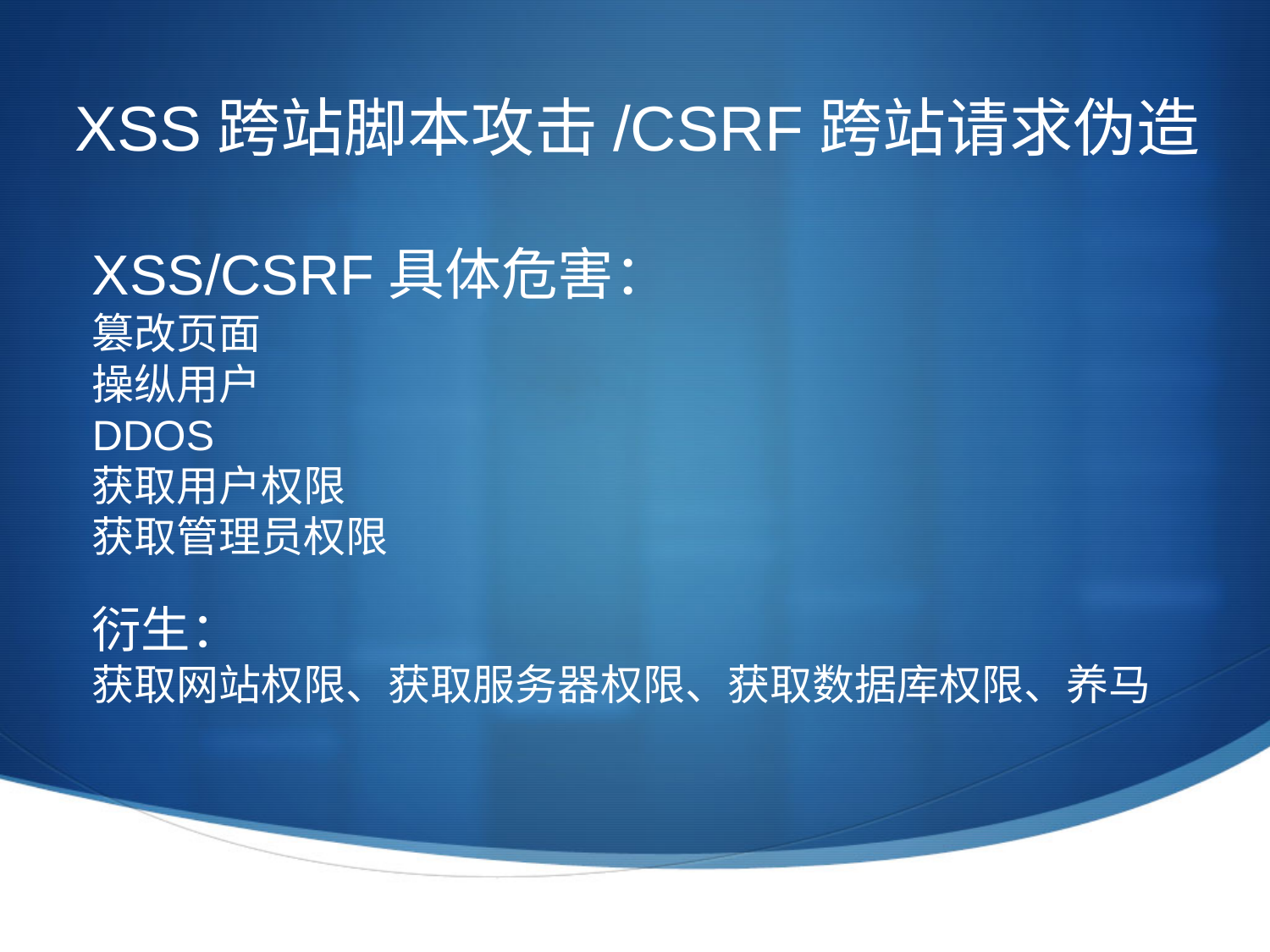

XSS跨站脚本攻击/CSRF跨站请求伪造
XSS/CSRF具体危害：
篡改页面
操纵用户
DDOS
获取用户权限
获取管理员权限

衍生：
获取网站权限、获取服务器权限、获取数据库权限、养马